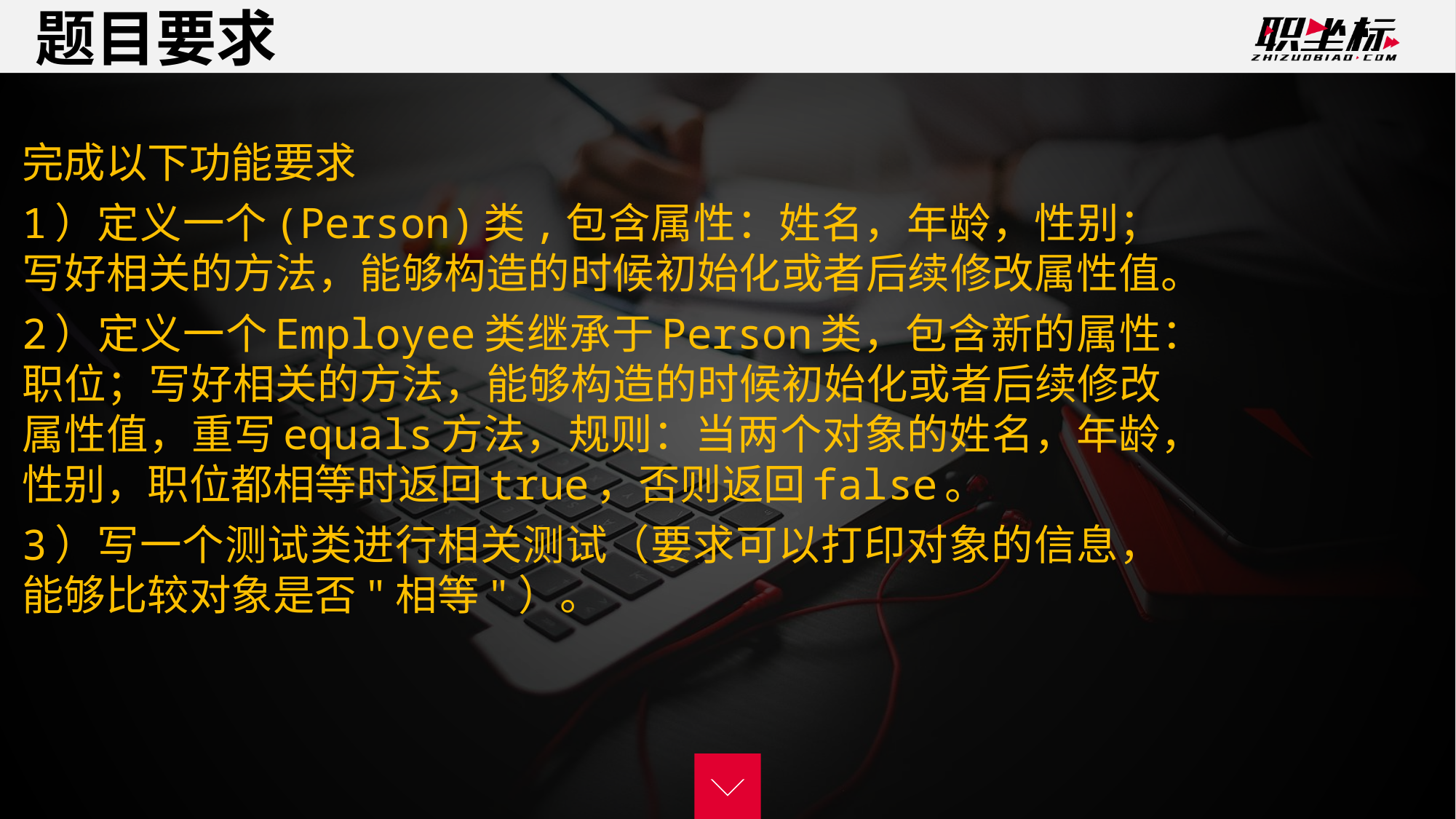

题目要求
完成以下功能要求
1）定义一个(Person)类,包含属性：姓名，年龄，性别；写好相关的方法，能够构造的时候初始化或者后续修改属性值。
2）定义一个Employee类继承于Person类，包含新的属性：职位；写好相关的方法，能够构造的时候初始化或者后续修改属性值，重写equals方法，规则：当两个对象的姓名，年龄，性别，职位都相等时返回true，否则返回false。
3）写一个测试类进行相关测试（要求可以打印对象的信息，能够比较对象是否"相等"）。